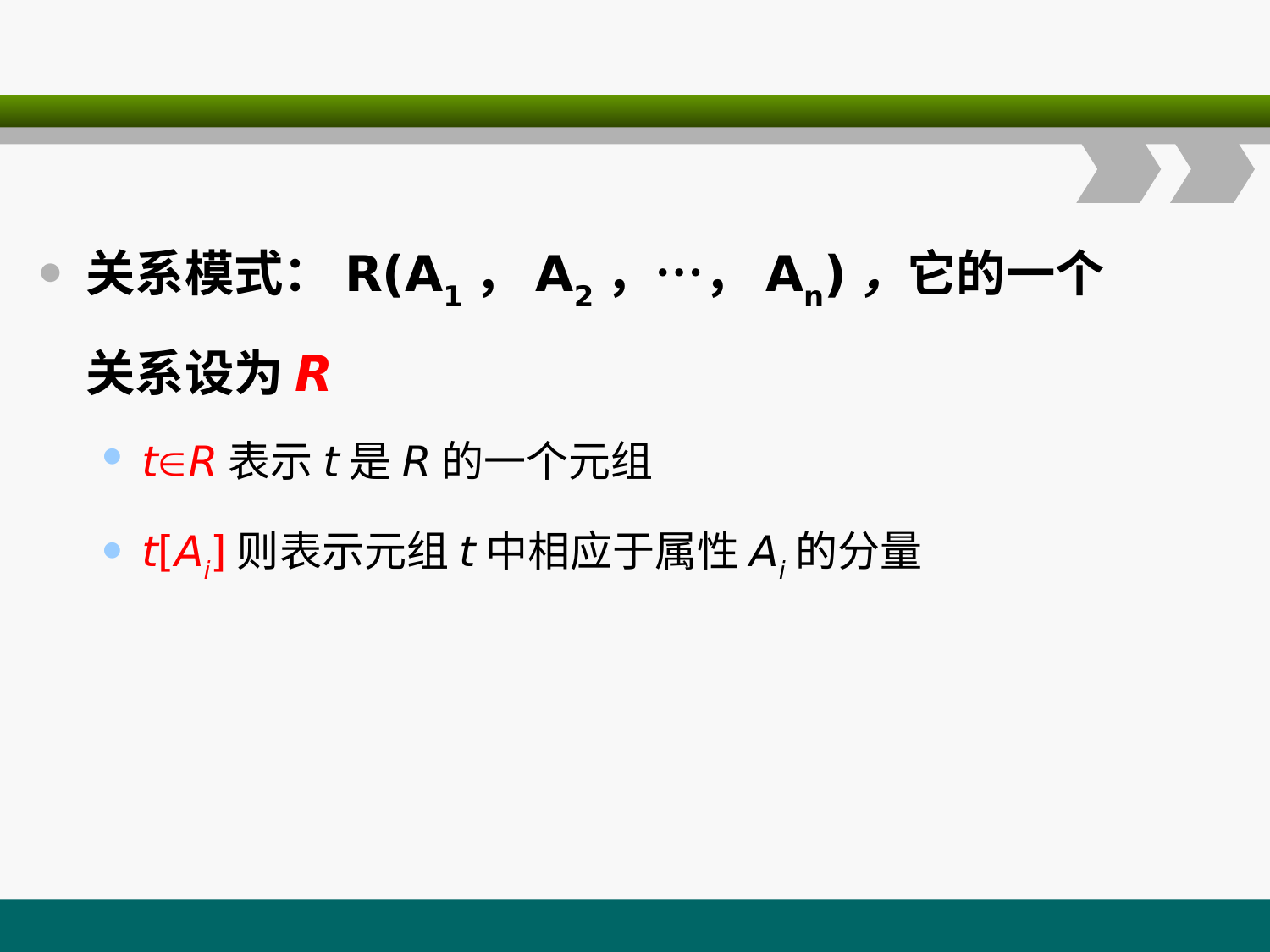

#
关系模式：R(A1，A2，…，An)，它的一个关系设为R
t∈R表示t是R的一个元组
t[Ai]则表示元组t中相应于属性Ai的分量